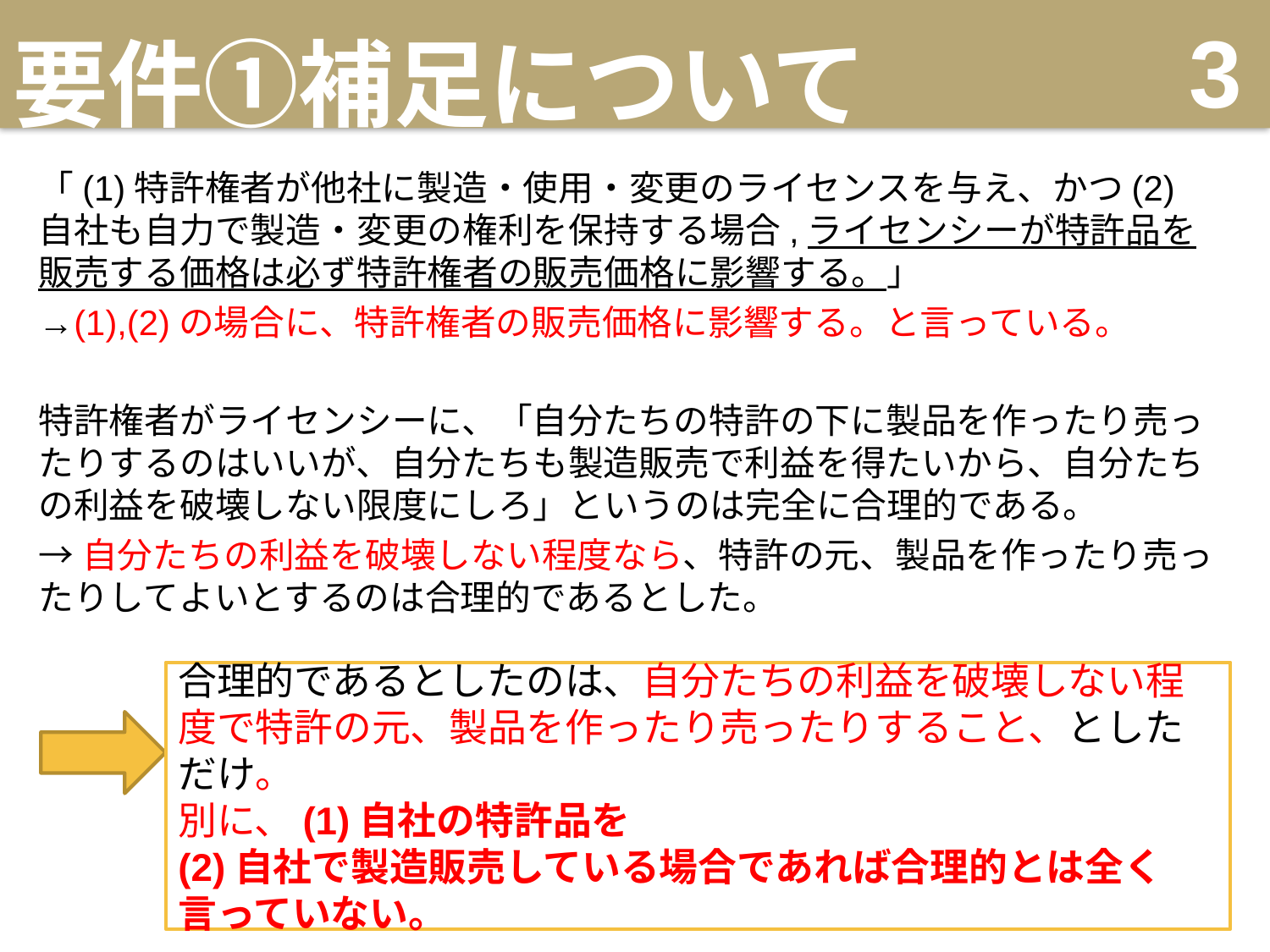

# 要件①補足について
3
「(1)特許権者が他社に製造・使用・変更のライセンスを与え、かつ(2)自社も自力で製造・変更の権利を保持する場合,ライセンシーが特許品を販売する価格は必ず特許権者の販売価格に影響する。」
→(1),(2)の場合に、特許権者の販売価格に影響する。と言っている。

特許権者がライセンシーに、「自分たちの特許の下に製品を作ったり売ったりするのはいいが、自分たちも製造販売で利益を得たいから、自分たちの利益を破壊しない限度にしろ」というのは完全に合理的である。
→自分たちの利益を破壊しない程度なら、特許の元、製品を作ったり売ったりしてよいとするのは合理的であるとした。

合理的であるとしたのは、自分たちの利益を破壊しない程度で特許の元、製品を作ったり売ったりすること、としただけ。
別に、(1)自社の特許品を
(2)自社で製造販売している場合であれば合理的とは全く言っていない。